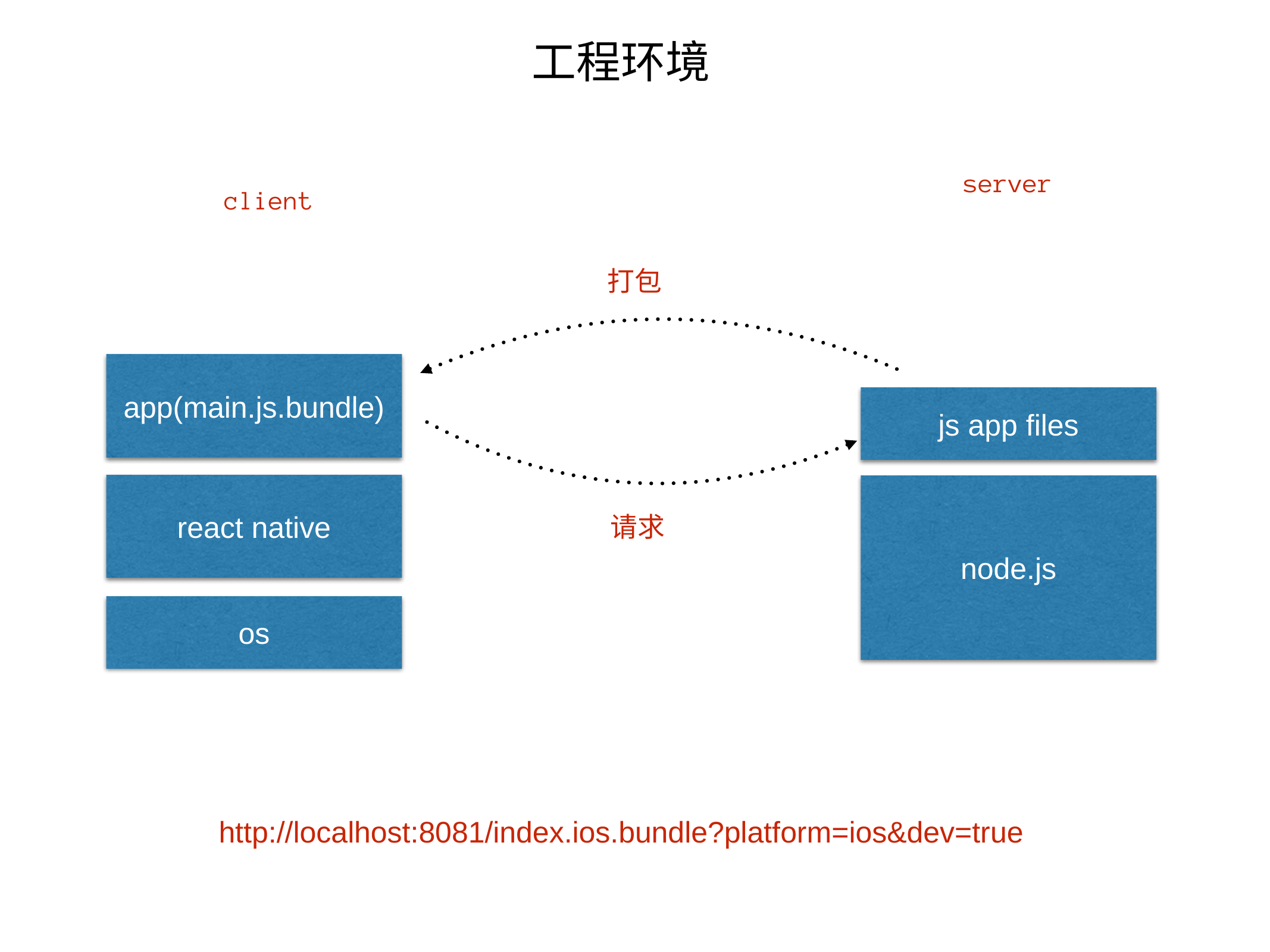

工程环境
server
client
打包

app(main.js.bundle)
js app files

react native
node.js
请求
os
http://localhost:8081/index.ios.bundle?platform=ios&dev=true